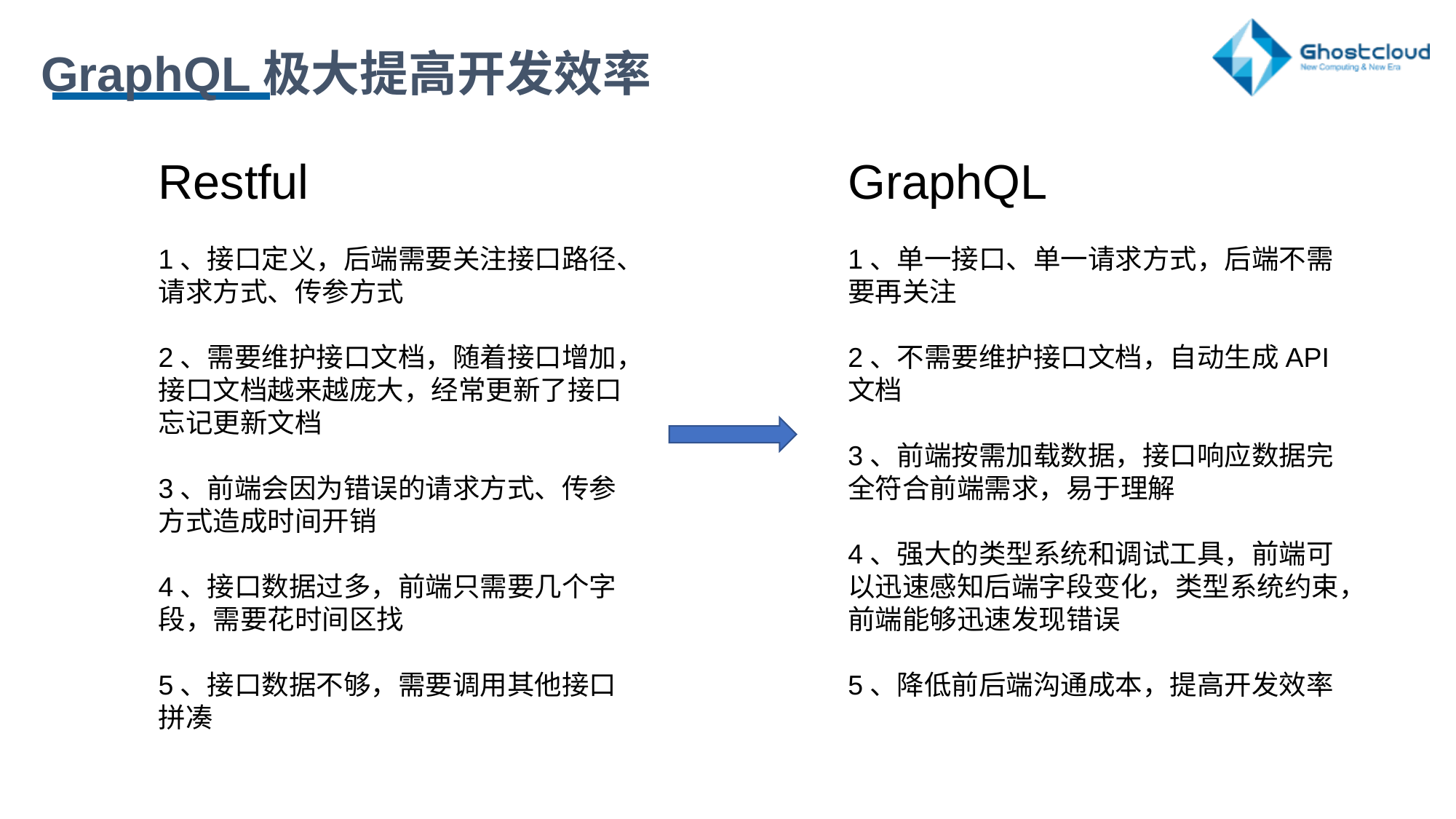

GraphQL极大提高开发效率
Restful

1、接口定义，后端需要关注接口路径、请求方式、传参方式

2、需要维护接口文档，随着接口增加，接口文档越来越庞大，经常更新了接口忘记更新文档

3、前端会因为错误的请求方式、传参方式造成时间开销

4、接口数据过多，前端只需要几个字段，需要花时间区找

5、接口数据不够，需要调用其他接口拼凑
GraphQL

1、单一接口、单一请求方式，后端不需要再关注

2、不需要维护接口文档，自动生成API文档

3、前端按需加载数据，接口响应数据完全符合前端需求，易于理解

4、强大的类型系统和调试工具，前端可以迅速感知后端字段变化，类型系统约束，前端能够迅速发现错误

5、降低前后端沟通成本，提高开发效率